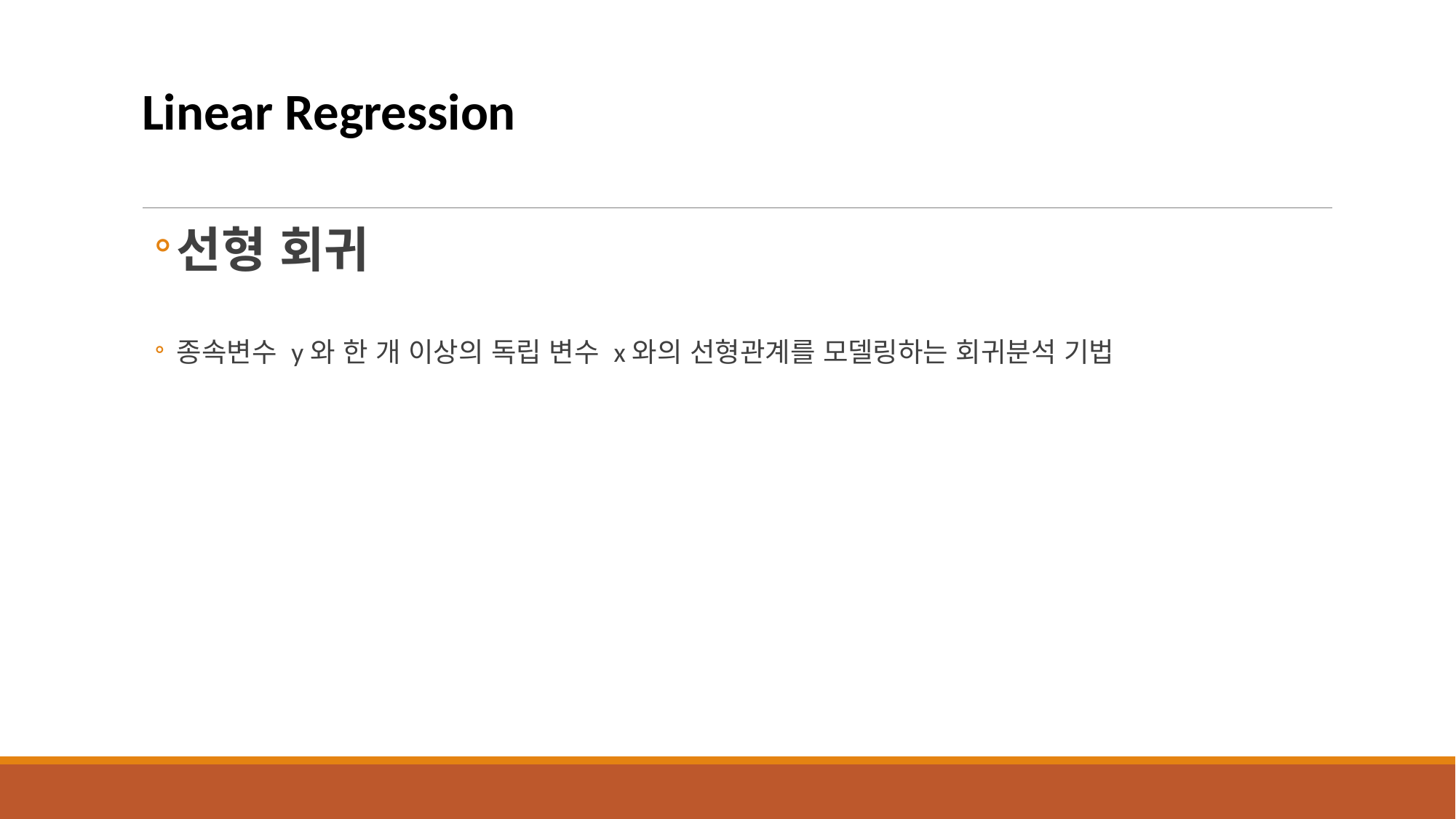

# Linear Regression
선형 회귀

종속변수 y와 한 개 이상의 독립 변수 x와의 선형관계를 모델링하는 회귀분석 기법